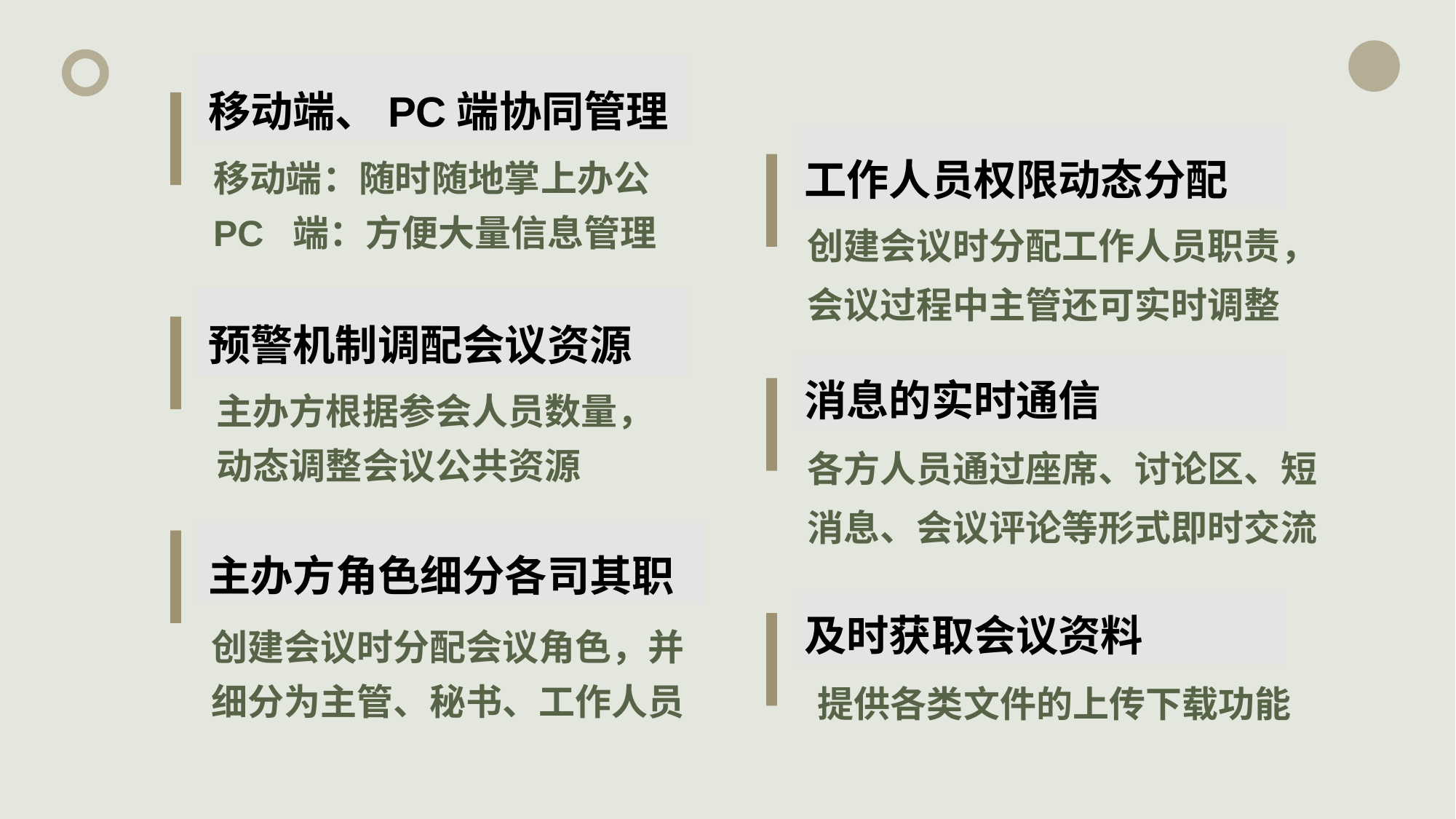

移动端、PC端协同管理

工作人员权限动态分配
移动端：随时随地掌上办公
PC  端：方便大量信息管理

创建会议时分配工作人员职责，会议过程中主管还可实时调整
预警机制调配会议资源

消息的实时通信
主办方根据参会人员数量，
动态调整会议公共资源

各方人员通过座席、讨论区、短消息、会议评论等形式即时交流
主办方角色细分各司其职

及时获取会议资料
创建会议时分配会议角色，并细分为主管、秘书、工作人员

提供各类文件的上传下载功能